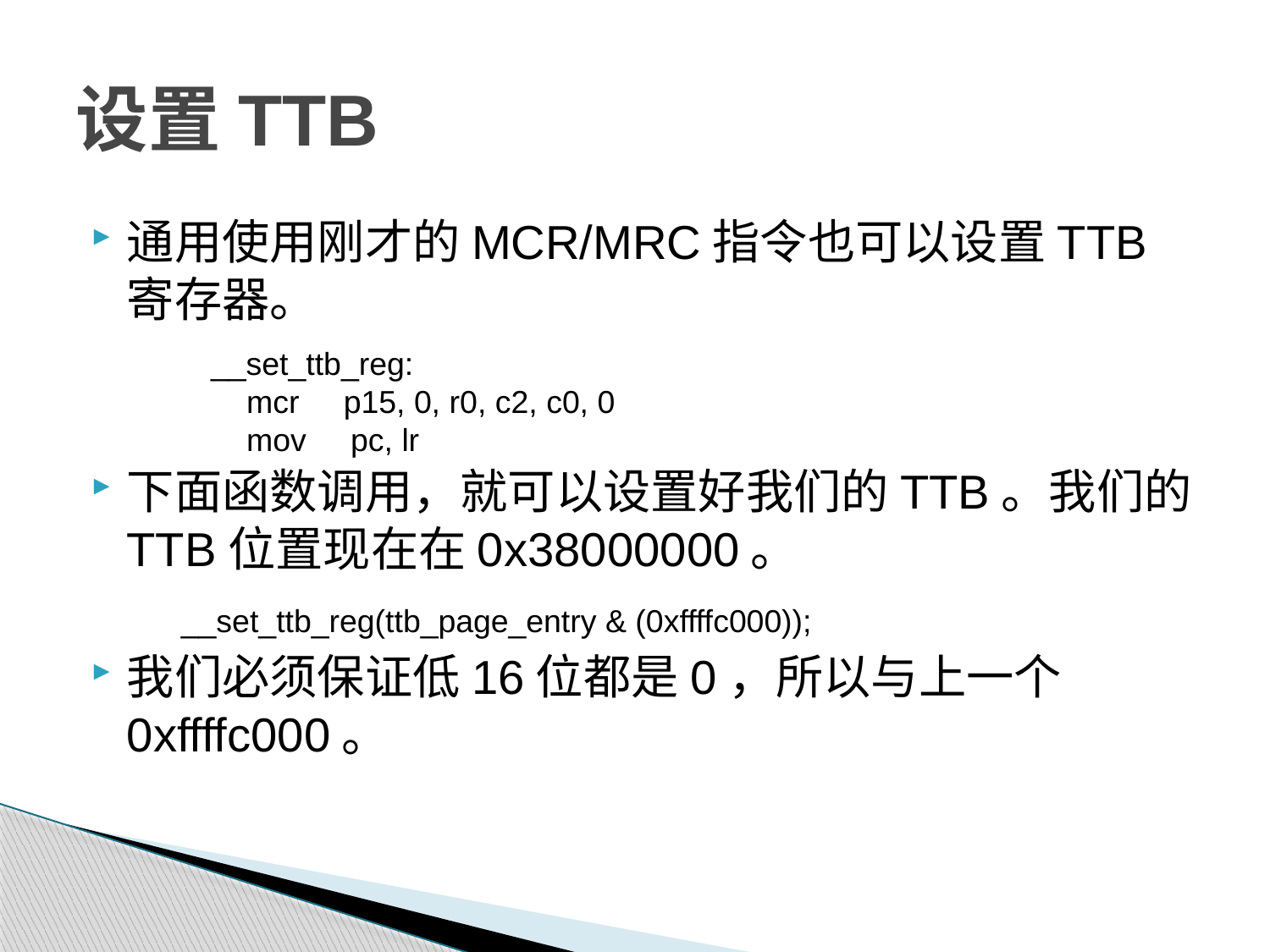

# 设置TTB
通用使用刚才的MCR/MRC指令也可以设置TTB寄存器。

下面函数调用，就可以设置好我们的TTB。我们的TTB位置现在在0x38000000。

我们必须保证低16位都是0，所以与上一个0xffffc000。
__set_ttb_reg:
    mcr     p15, 0, r0, c2, c0, 0
    mov     pc, lr
__set_ttb_reg(ttb_page_entry & (0xffffc000));